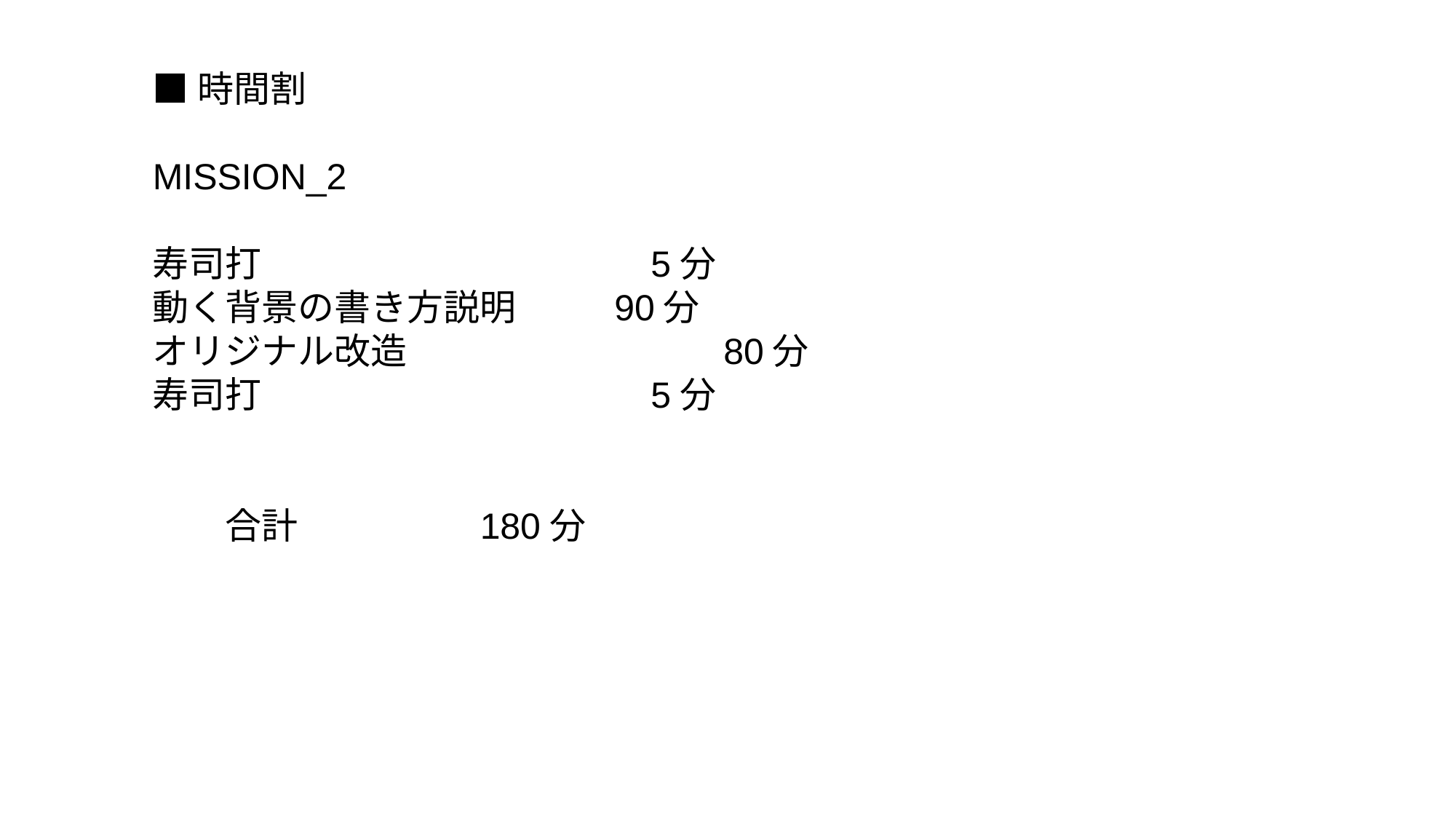

■時間割

MISSION_2

寿司打		　　	　  5分
動く背景の書き方説明　	  90分
オリジナル改造			  80分
寿司打		　　	　  5分

　　合計		180分